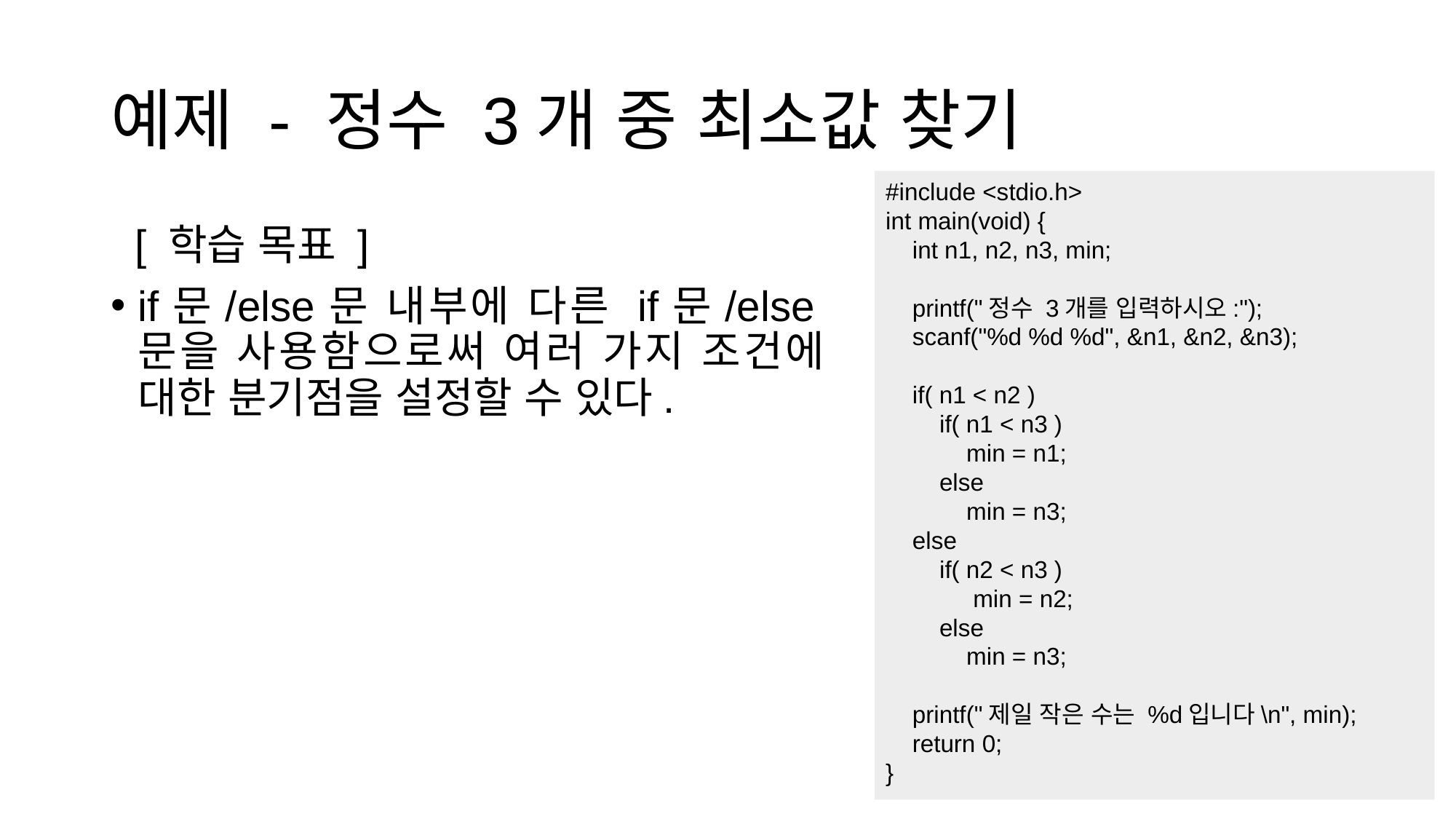

# 예제 - 정수 3개 중 최소값 찾기
#include <stdio.h>
int main(void) {
    int n1, n2, n3, min;

    printf("정수 3개를 입력하시오:");
    scanf("%d %d %d", &n1, &n2, &n3);

    if( n1 < n2 )
        if( n1 < n3 )
            min = n1;
        else
            min = n3;
    else
        if( n2 < n3 )
             min = n2;
        else
            min = n3;

    printf("제일 작은 수는 %d입니다\n", min);
    return 0;
}

  [ 학습 목표 ]
if문/else문 내부에 다른 if문/else문을 사용함으로써 여러 가지 조건에 대한 분기점을 설정할 수 있다.